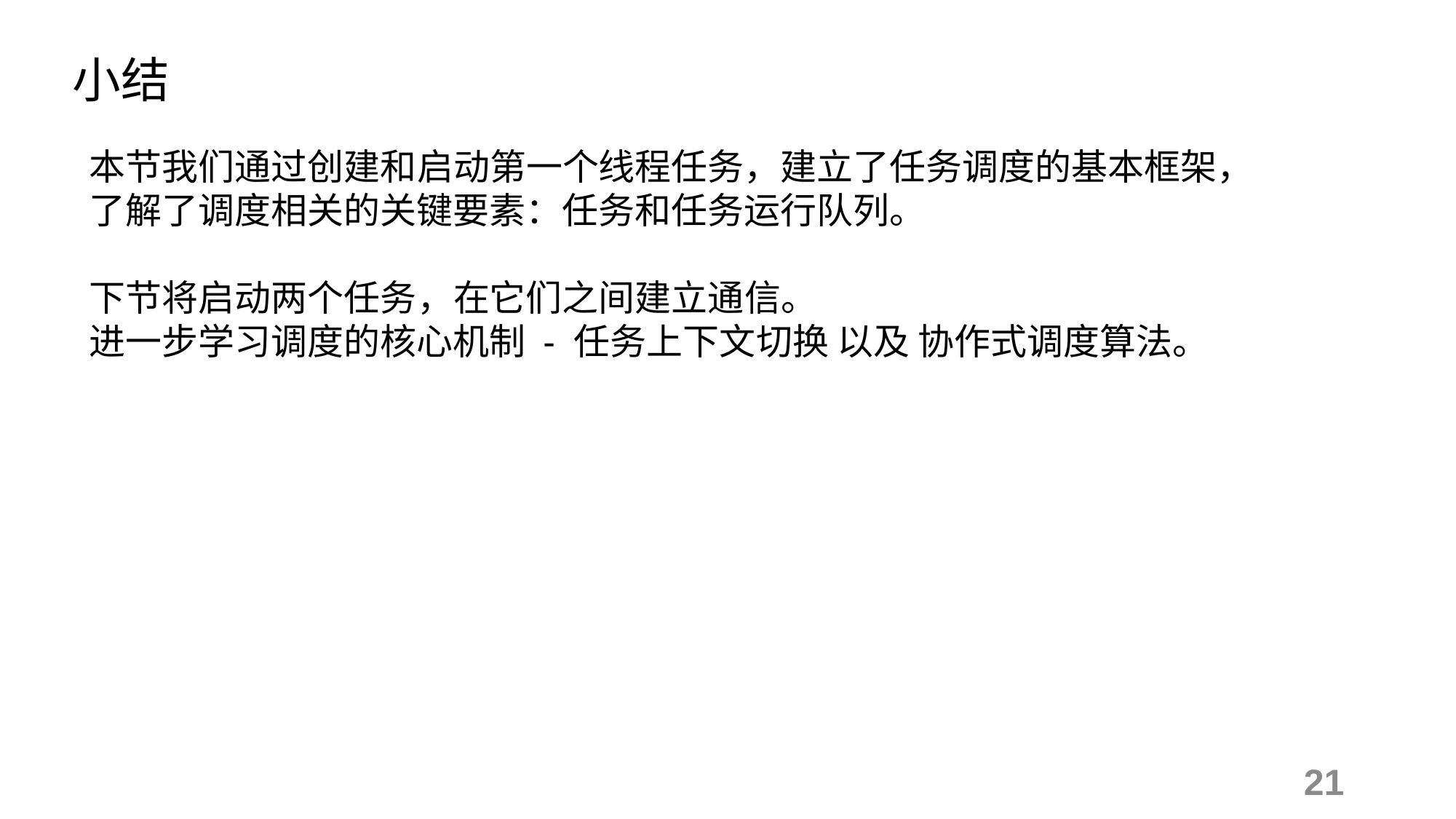

小结
本节我们通过创建和启动第一个线程任务，建立了任务调度的基本框架，
了解了调度相关的关键要素：任务和任务运行队列。

下节将启动两个任务，在它们之间建立通信。
进一步学习调度的核心机制 - 任务上下文切换 以及 协作式调度算法。
21